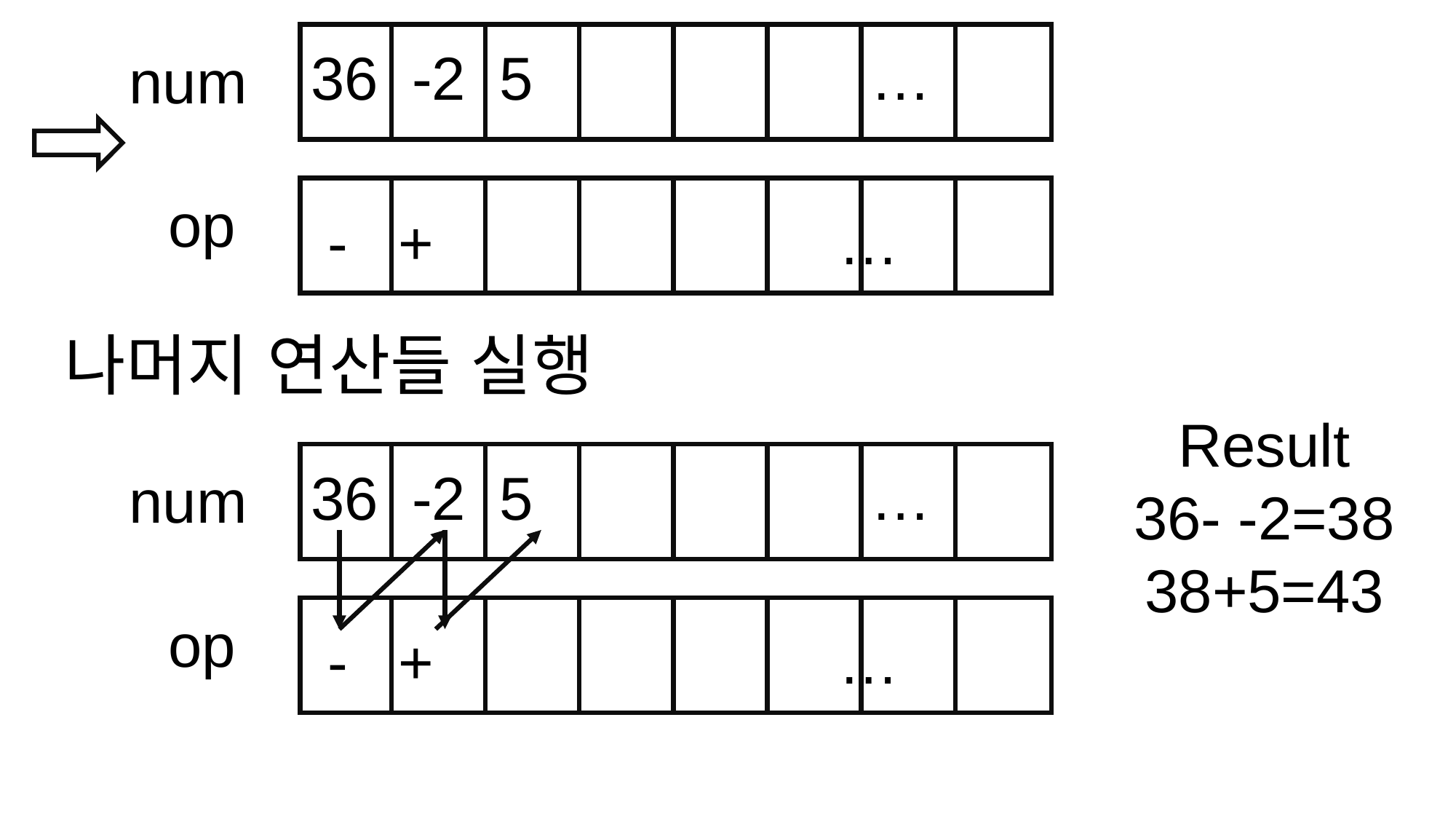

36  -2  5                    …
num

op
 -   +                        …
나머지 연산들 실행
Result
36- -2=38
38+5=43

36  -2  5                    …
num
op
 -   +                        …